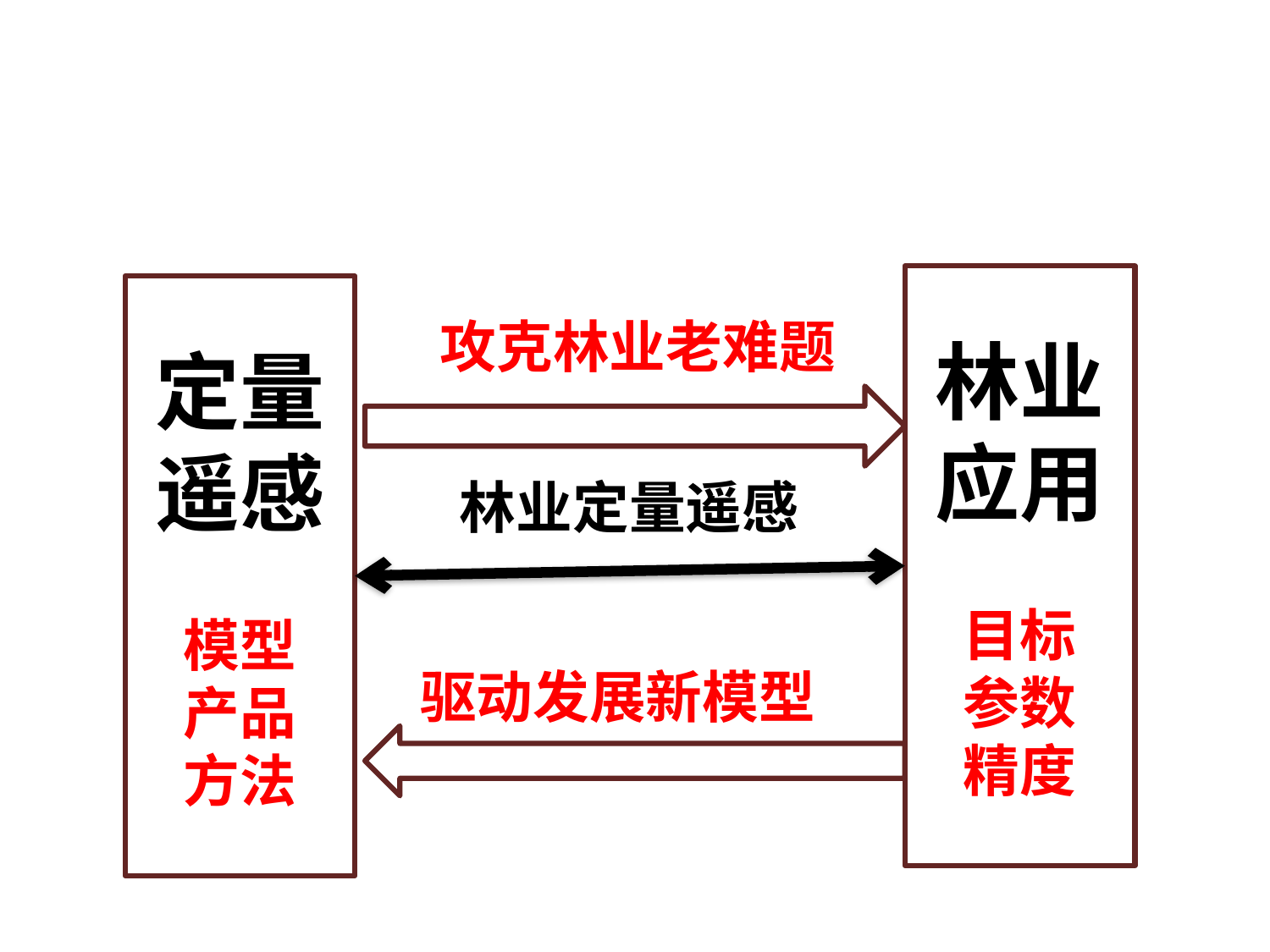

林业应用

目标
参数
精度
定量遥感

模型
产品
方法
攻克林业老难题

林业定量遥感
驱动发展新模型